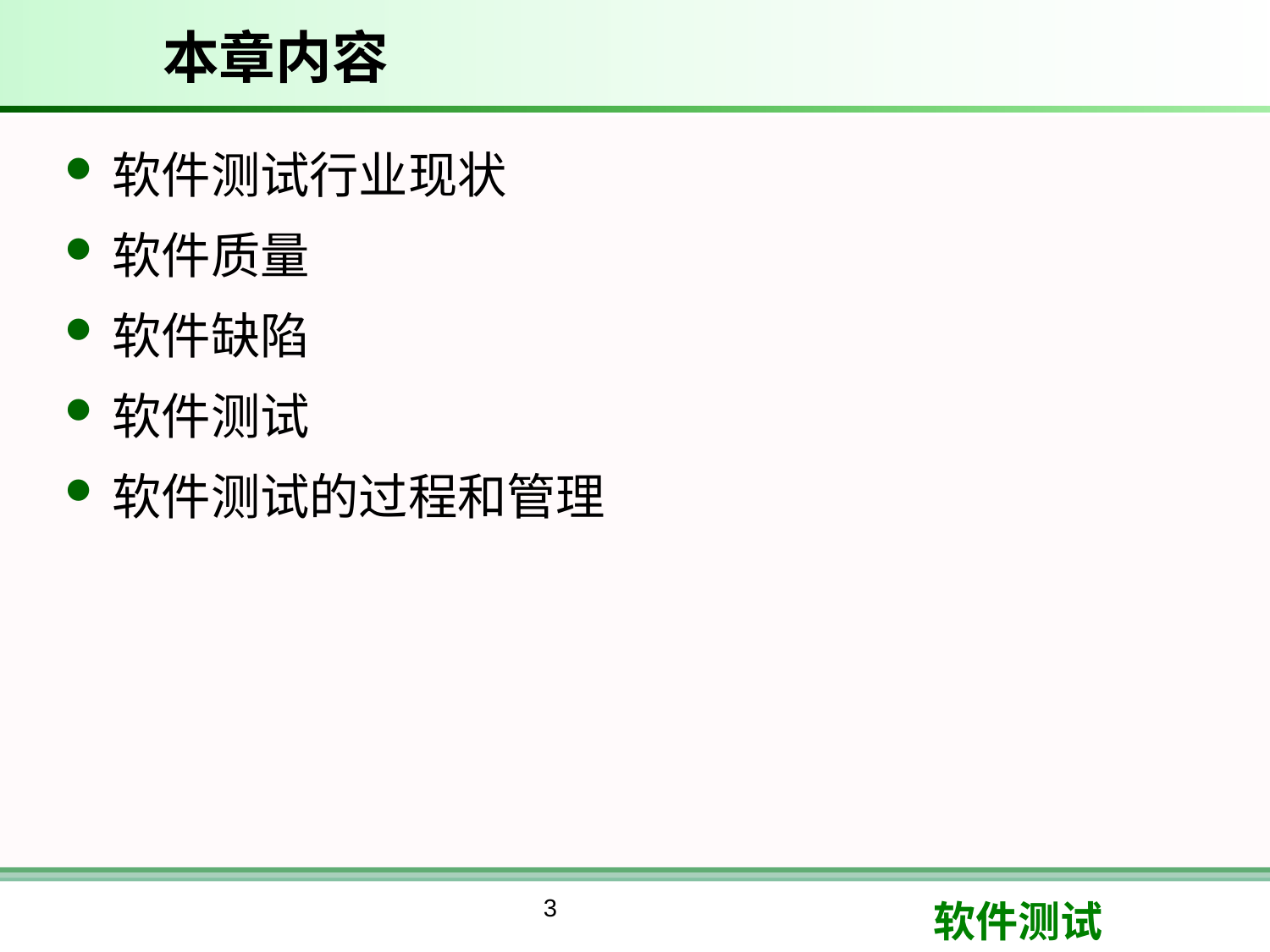

# 本章内容
软件测试行业现状
软件质量
软件缺陷
软件测试
软件测试的过程和管理
3